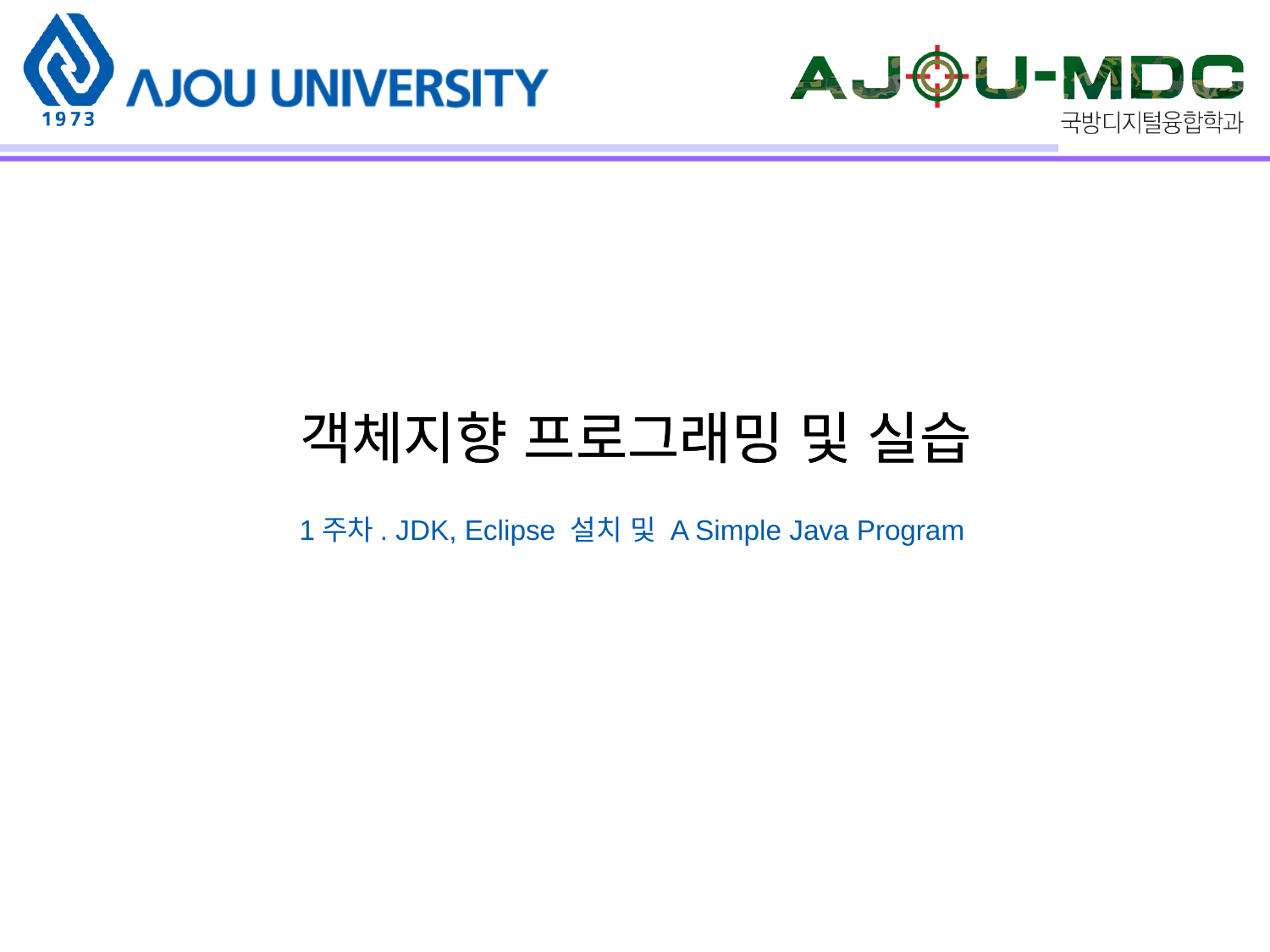

객체지향 프로그래밍 및 실습
1주차. JDK, Eclipse 설치 및 A Simple Java Program